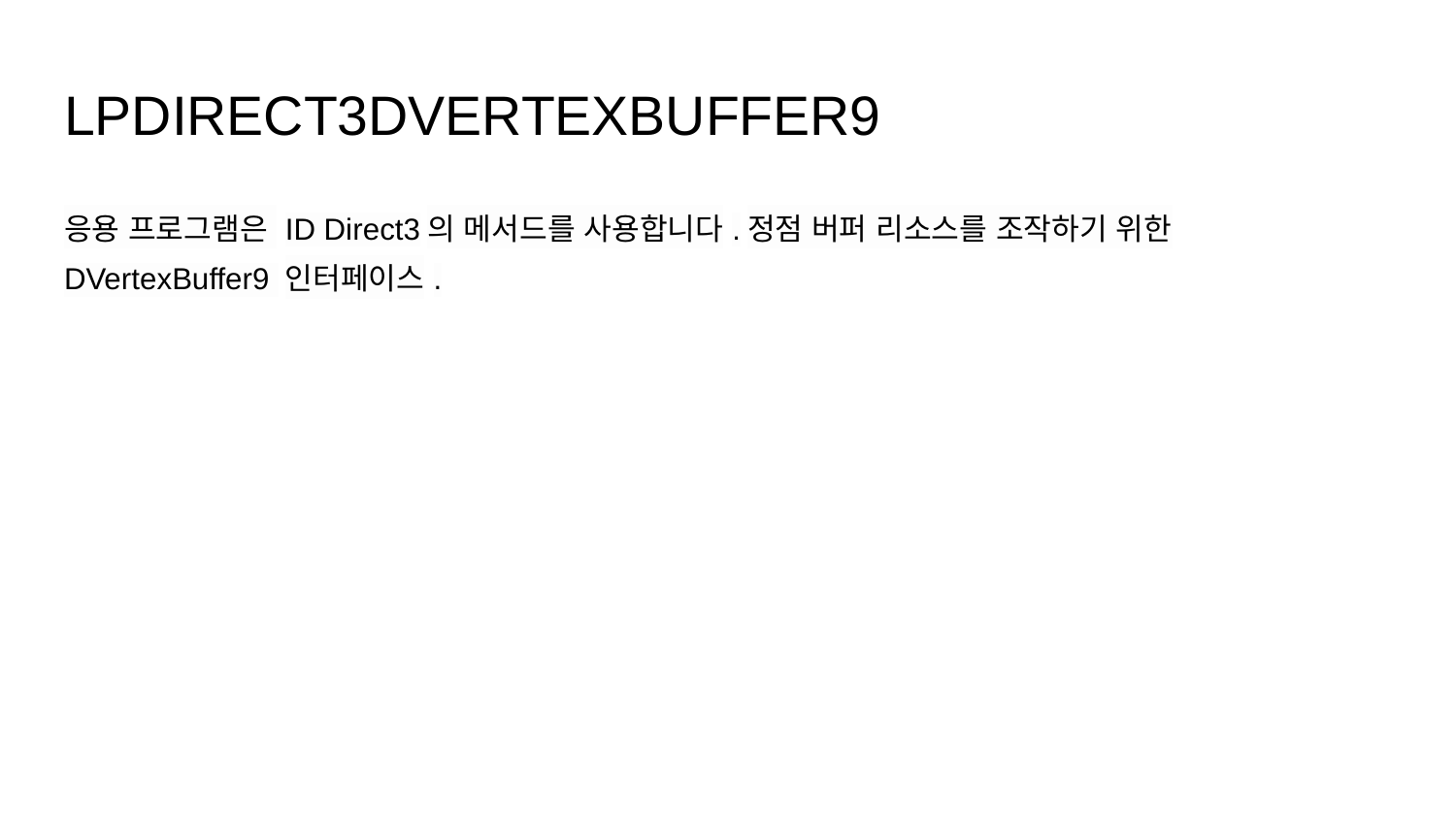

# LPDIRECT3DVERTEXBUFFER9
응용 프로그램은 ID Direct3의 메서드를 사용합니다.정점 버퍼 리소스를 조작하기 위한 DVertexBuffer9 인터페이스.